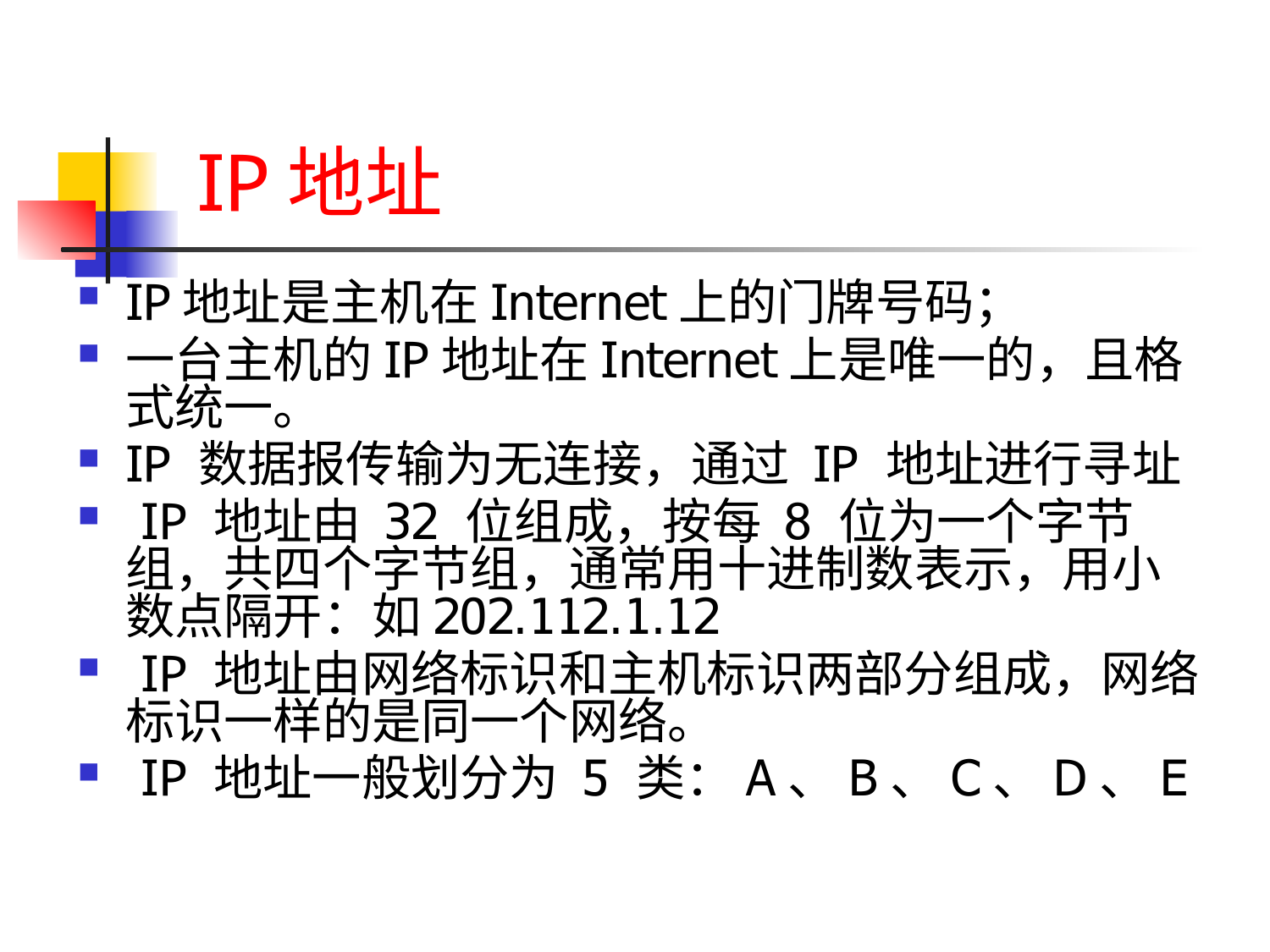

# IP地址
IP地址是主机在Internet上的门牌号码；
一台主机的IP地址在Internet上是唯一的，且格式统一。
IP 数据报传输为无连接，通过 IP 地址进行寻址
 IP 地址由 32 位组成，按每 8 位为一个字节组，共四个字节组，通常用十进制数表示，用小数点隔开：如202.112.1.12
 IP 地址由网络标识和主机标识两部分组成，网络标识一样的是同一个网络。
 IP 地址一般划分为 5 类：A、B、C、D、E